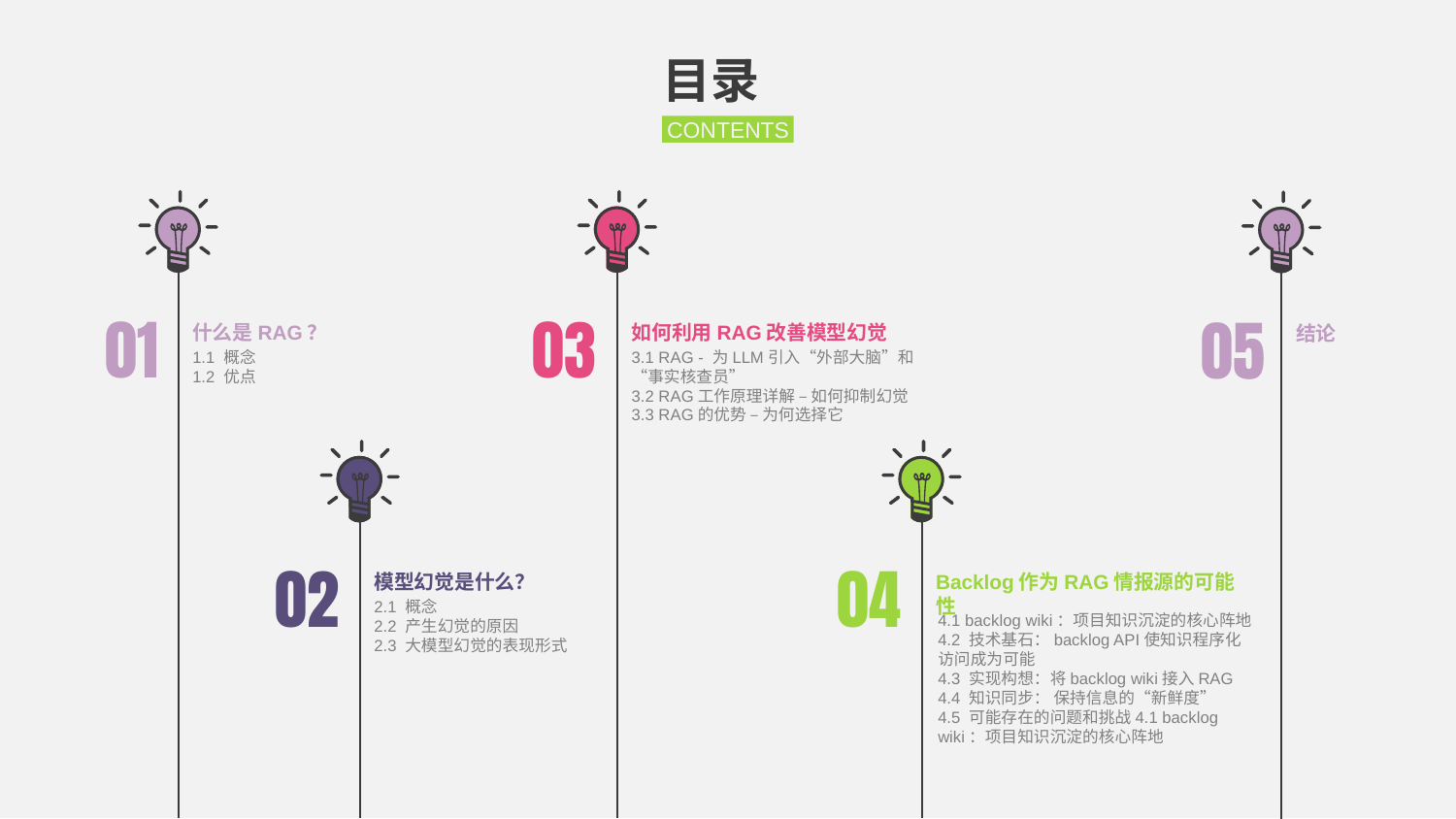

目录
CONTENTS

01
03
05
什么是RAG？
如何利用RAG改善模型幻觉
结论
1.1 概念
1.2 优点
3.1 RAG - 为LLM引入“外部大脑”和“事实核查员”
3.2 RAG工作原理详解 – 如何抑制幻觉
3.3 RAG的优势 – 为何选择它

02
04
模型幻觉是什么？
Backlog作为RAG情报源的可能性
2.1 概念
2.2 产生幻觉的原因
2.3 大模型幻觉的表现形式
4.1 backlog wiki：项目知识沉淀的核心阵地
4.2 技术基石：backlog API使知识程序化访问成为可能
4.3 实现构想：将backlog wiki接入RAG
4.4 知识同步： 保持信息的“新鲜度”
4.5 可能存在的问题和挑战4.1 backlog wiki：项目知识沉淀的核心阵地